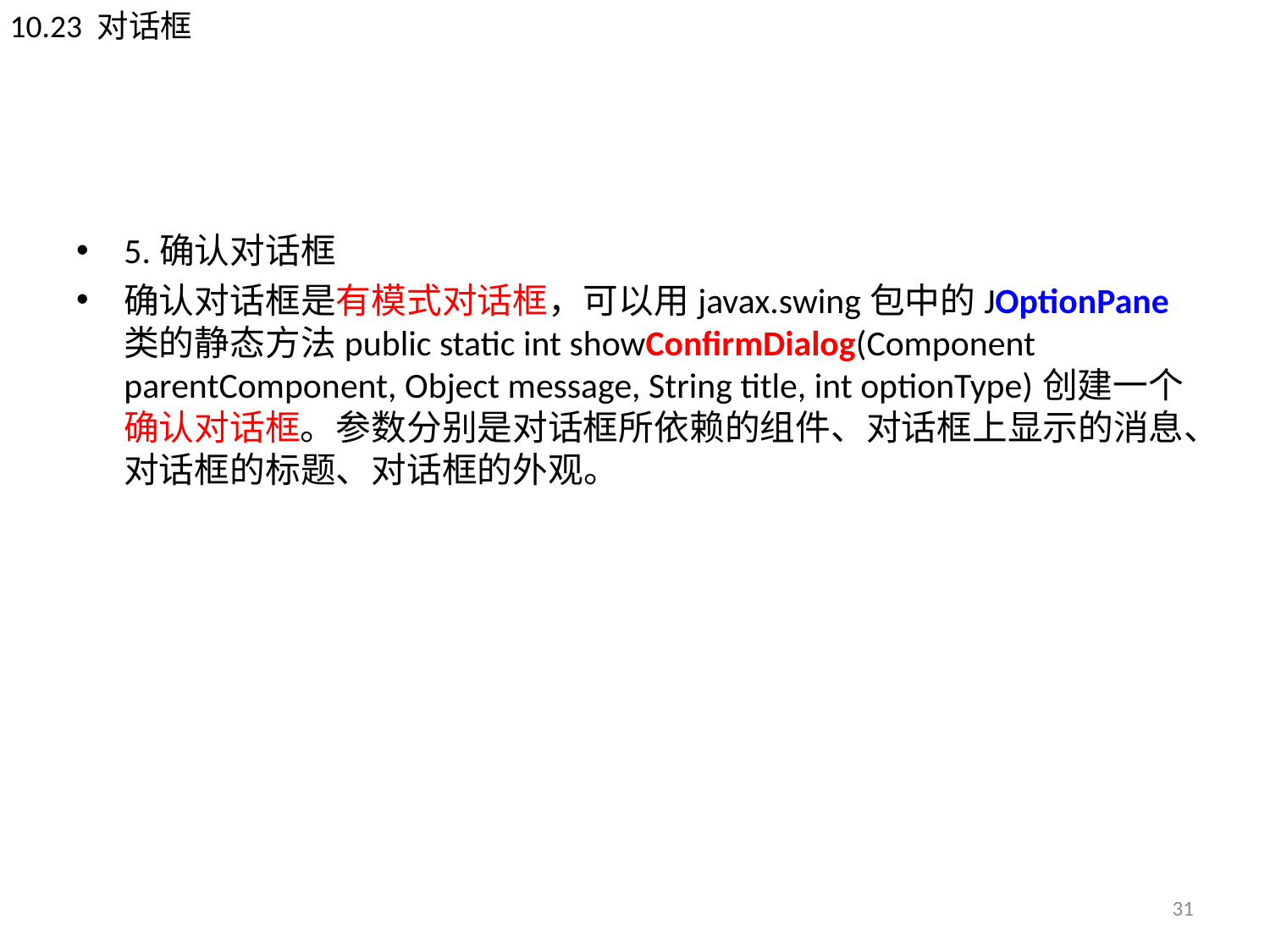

10.23 对话框
#
5.确认对话框
确认对话框是有模式对话框，可以用javax.swing包中的JOptionPane类的静态方法public static int showConfirmDialog(Component parentComponent, Object message, String title, int optionType)创建一个确认对话框。参数分别是对话框所依赖的组件、对话框上显示的消息、对话框的标题、对话框的外观。
31